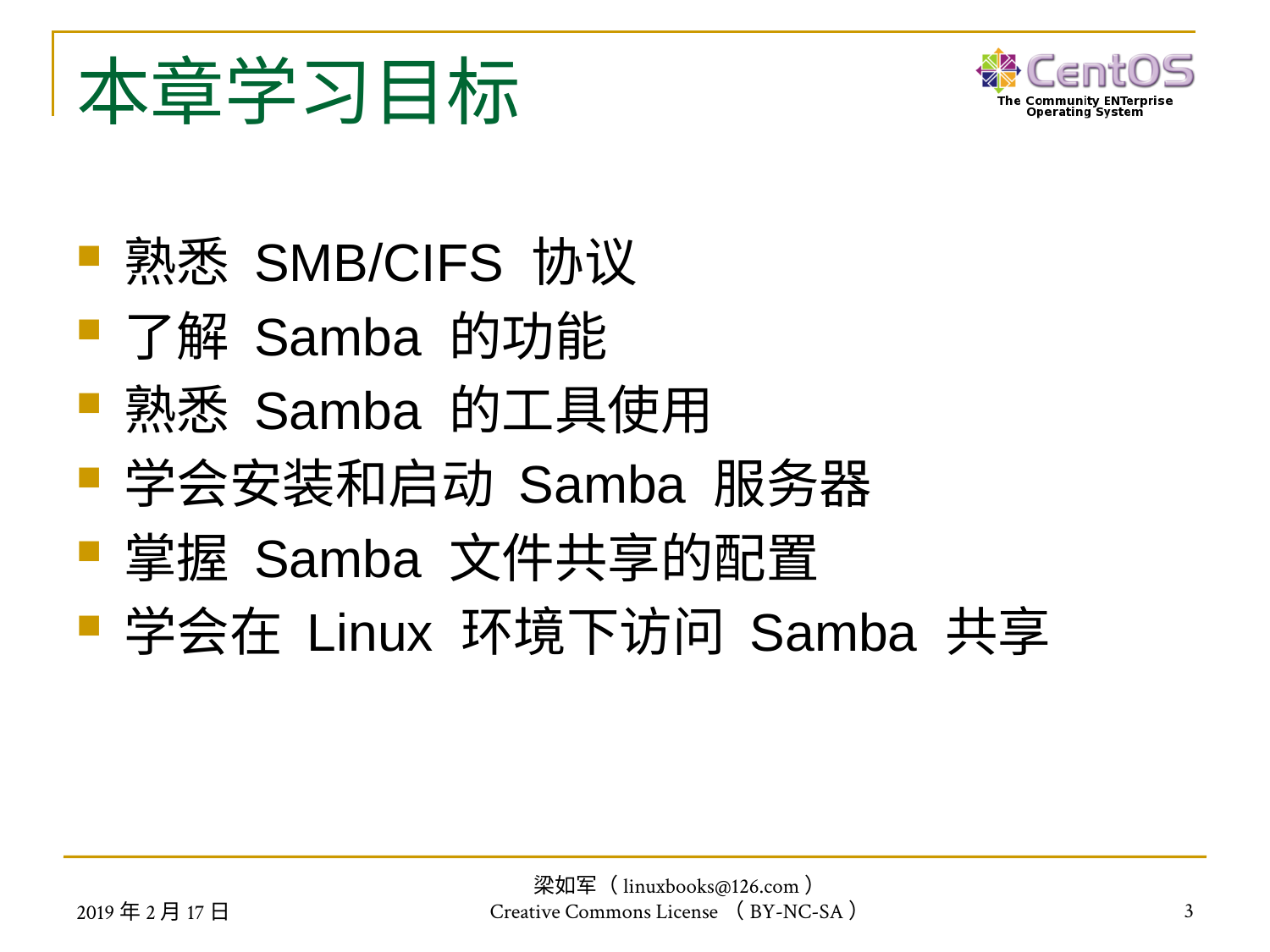

# 本章学习目标
熟悉 SMB/CIFS 协议
了解 Samba 的功能
熟悉 Samba 的工具使用
学会安装和启动 Samba 服务器
掌握 Samba 文件共享的配置
学会在 Linux 环境下访问 Samba 共享
梁如军（linuxbooks@126.com）
Creative Commons License（BY-NC-SA）
2019年2月17日
3